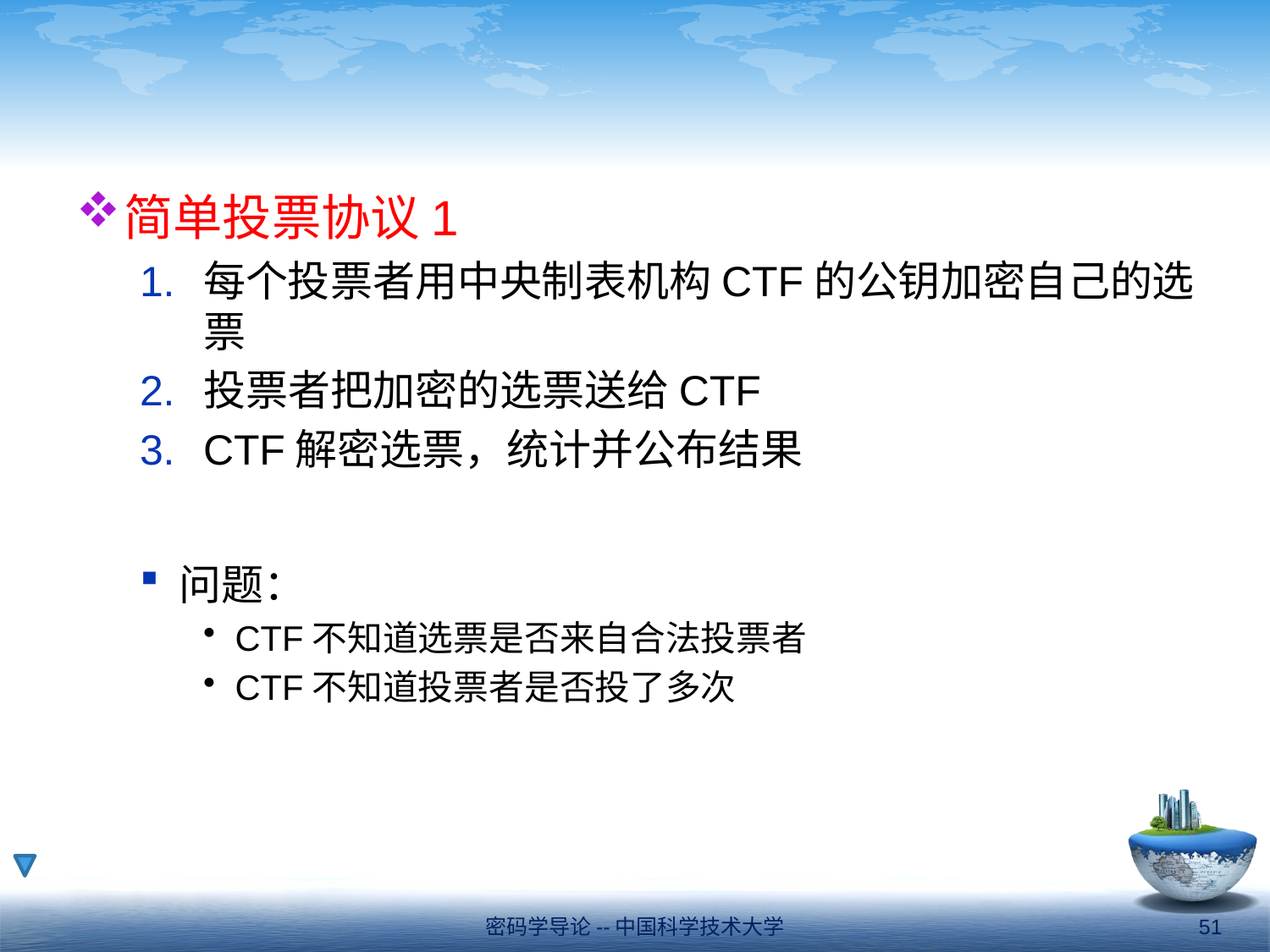

#
简单投票协议1
每个投票者用中央制表机构CTF的公钥加密自己的选票
投票者把加密的选票送给CTF
CTF解密选票，统计并公布结果

问题：
CTF不知道选票是否来自合法投票者
CTF不知道投票者是否投了多次

密码学导论--中国科学技术大学
51